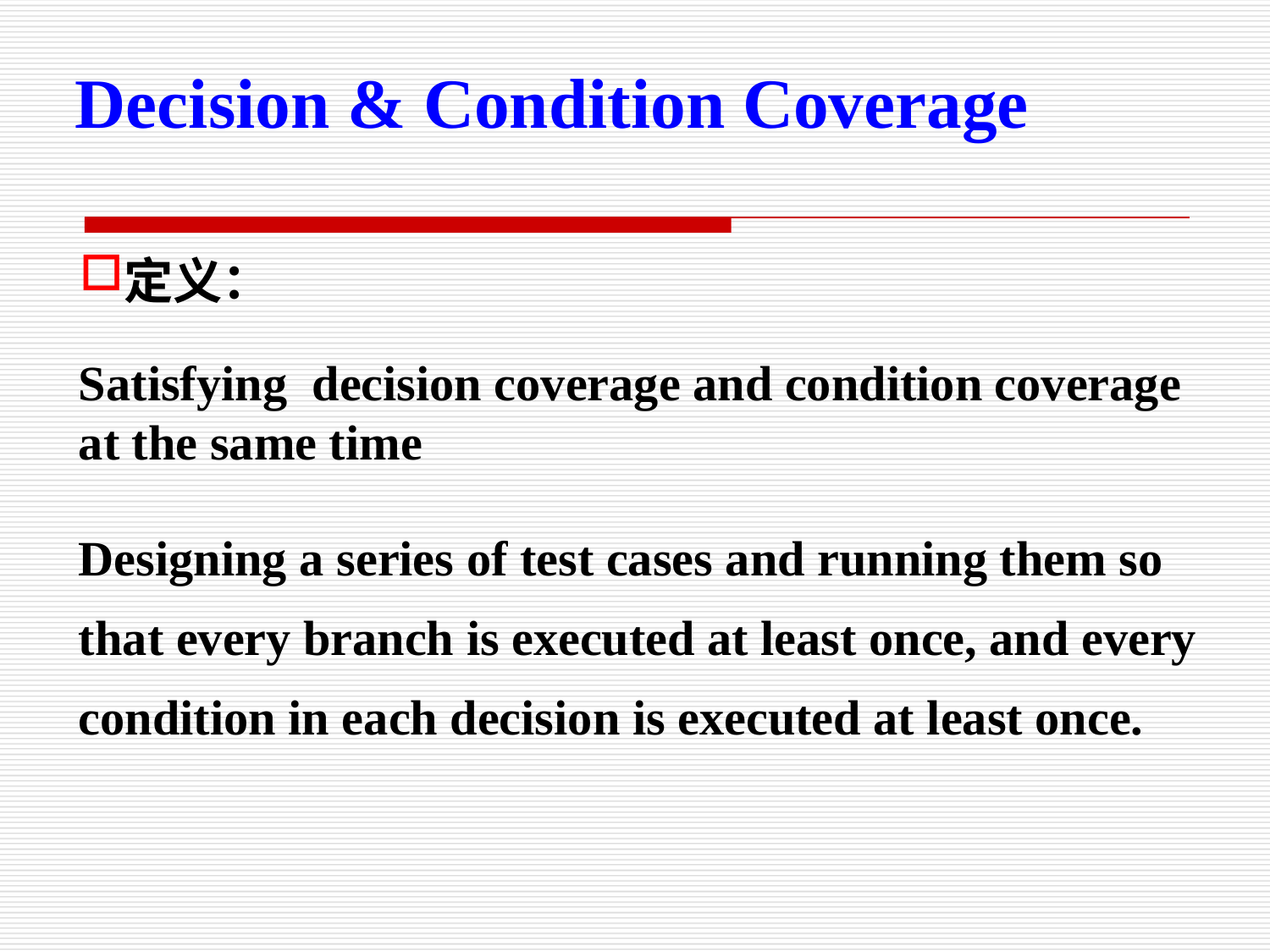

Decision & Condition Coverage
定义：
Satisfying  decision coverage and condition coverage at the same time
Designing a series of test cases and running them so that every branch is executed at least once, and every condition in each decision is executed at least once.